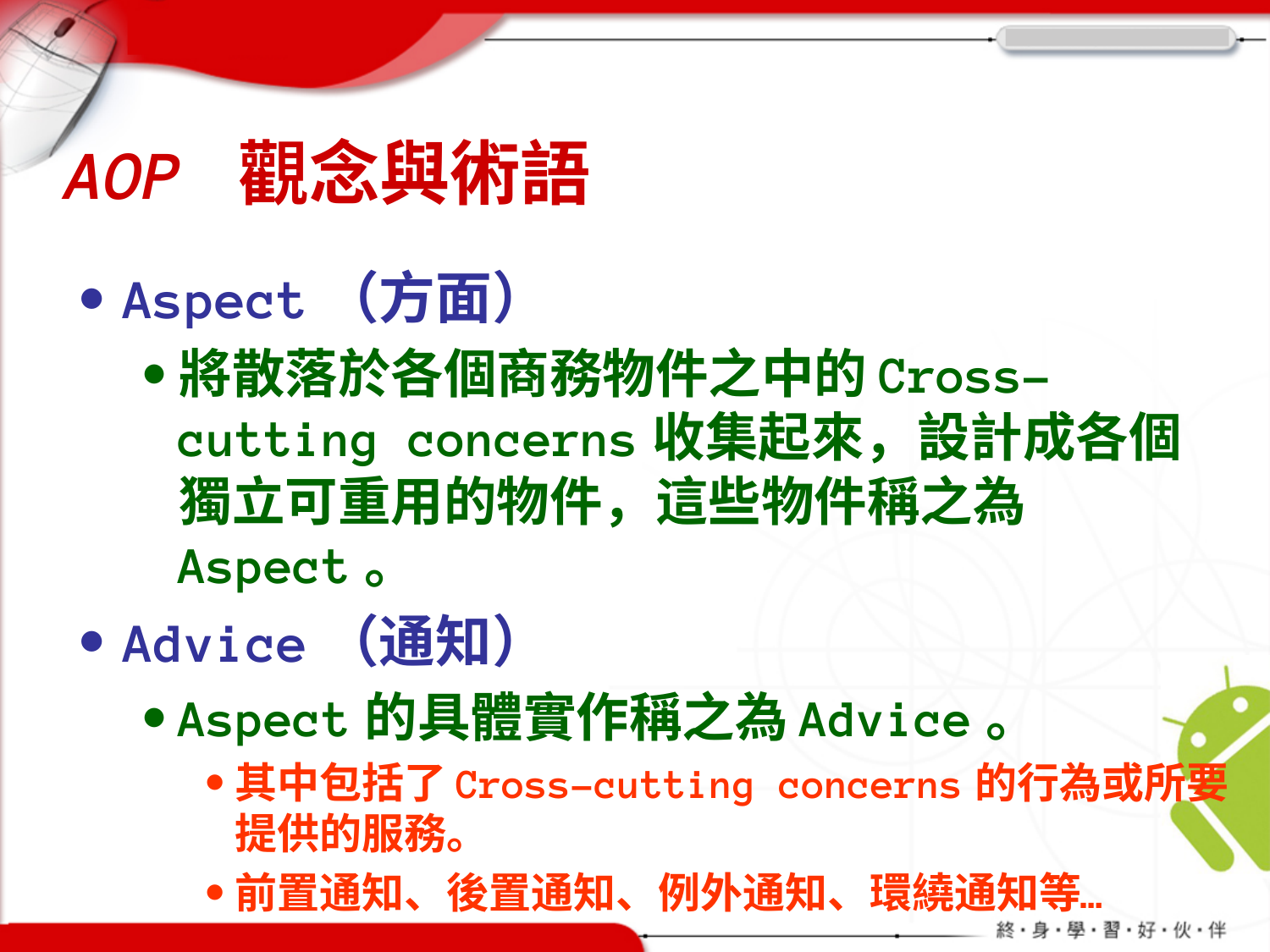

# AOP 觀念與術語
Aspect（方面）
將散落於各個商務物件之中的Cross-cutting concerns收集起來，設計成各個獨立可重用的物件，這些物件稱之為Aspect。
Advice（通知）
Aspect的具體實作稱之為Advice。
其中包括了Cross-cutting concerns的行為或所要提供的服務。
前置通知、後置通知、例外通知、環繞通知等…